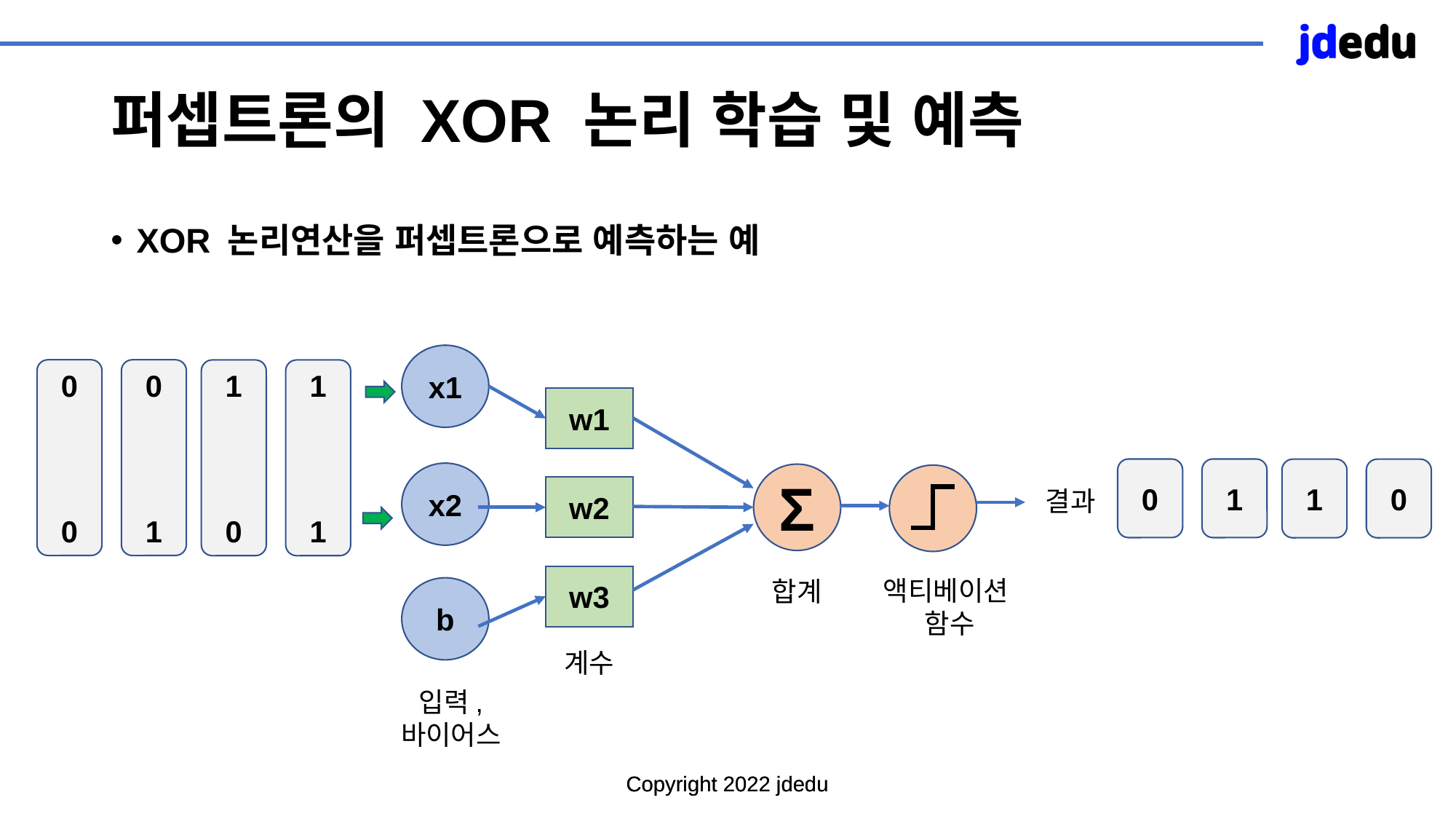

# 퍼셉트론의 XOR 논리 학습 및 예측
XOR 논리연산을 퍼셉트론으로 예측하는 예
x1
0

0
0

1
1

0
1

1

w1
0
1
1
0
x2

Σ

w2
결과

w3
액티베이션
함수
합계
b
계수
입력,
바이어스